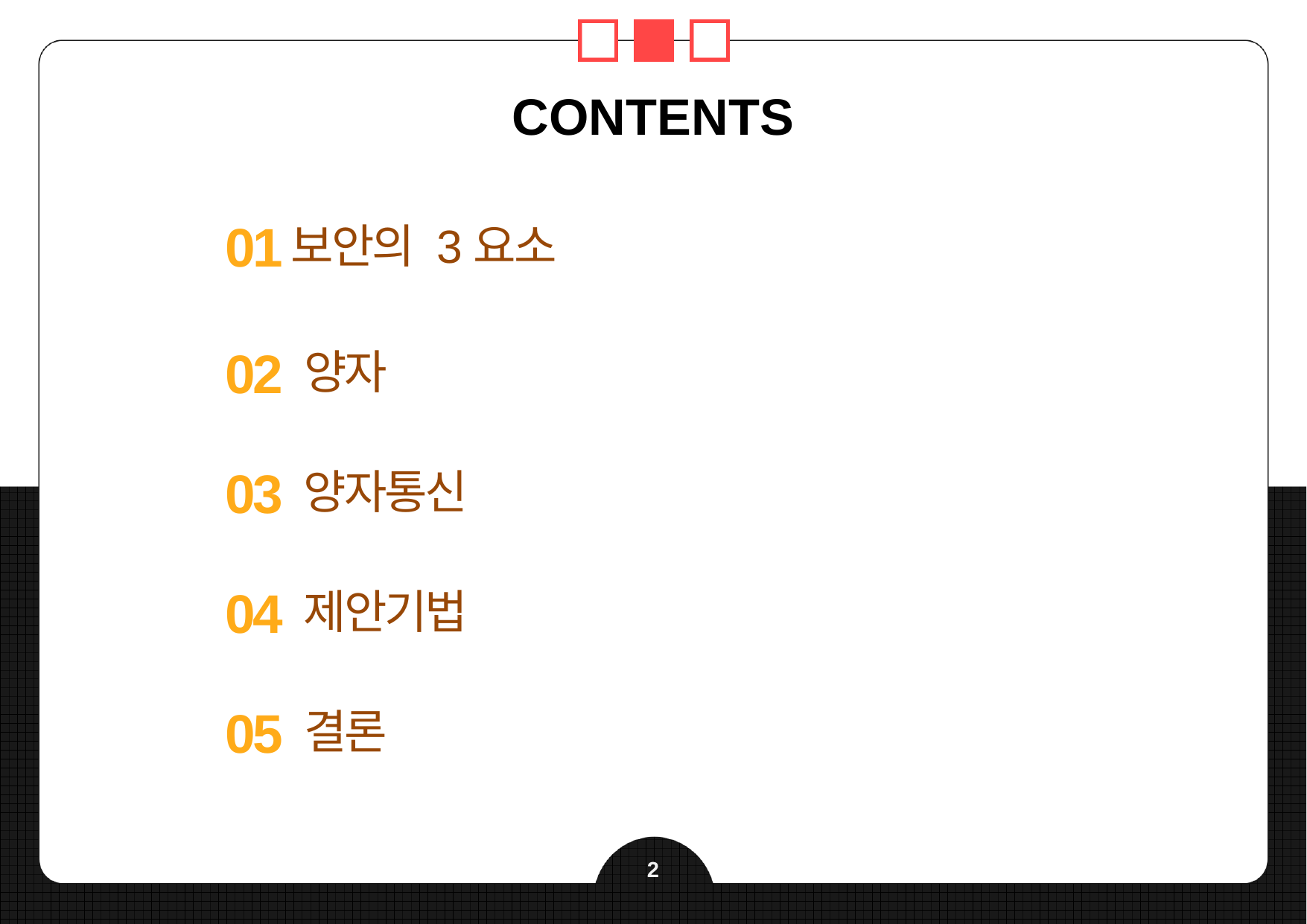

CONTENTS
01
보안의 3요소
02
양자
03
양자통신
04
제안기법
05
결론
2